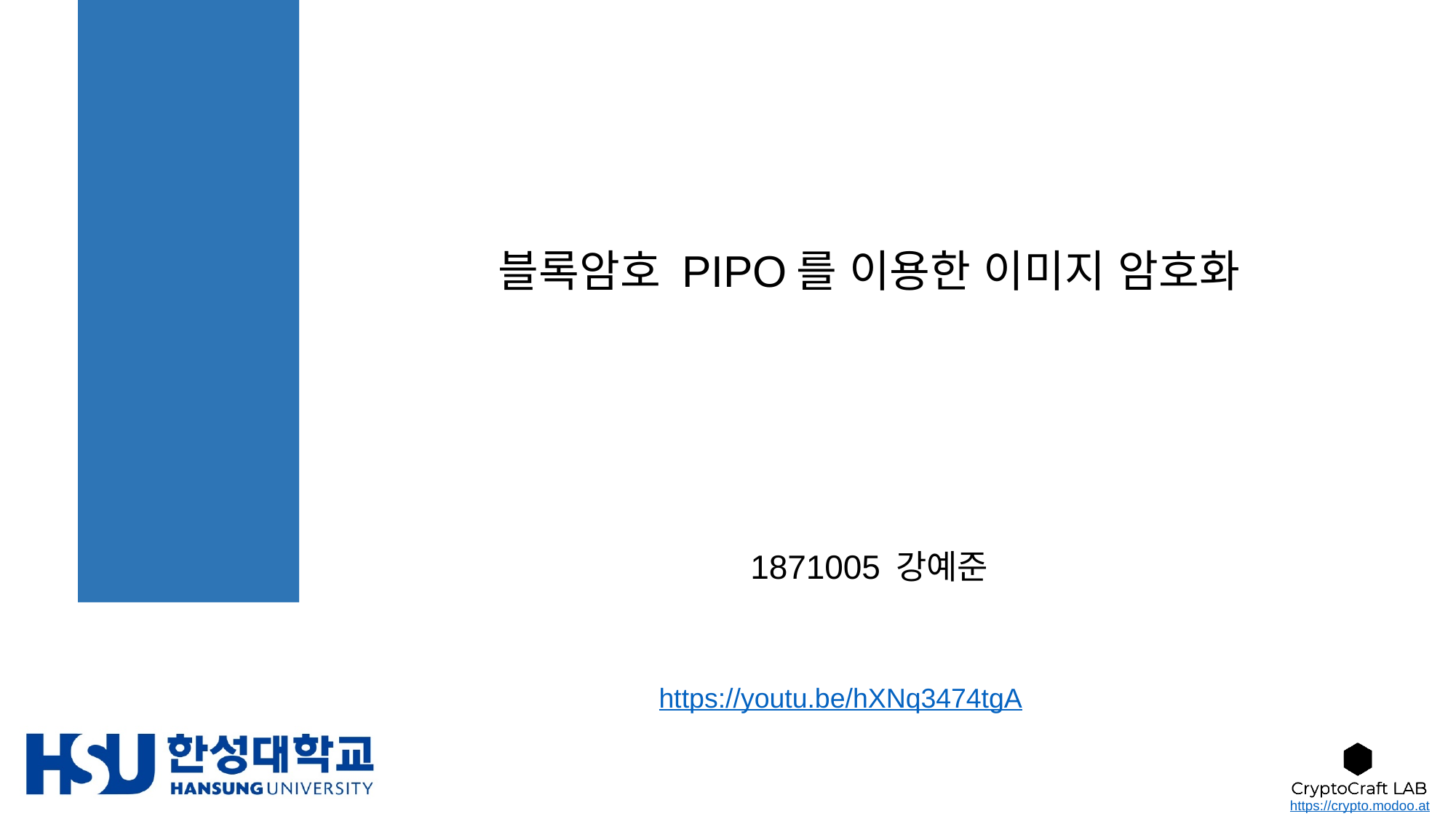

# 블록암호 PIPO를 이용한 이미지 암호화
1871005 강예준
https://youtu.be/hXNq3474tgA